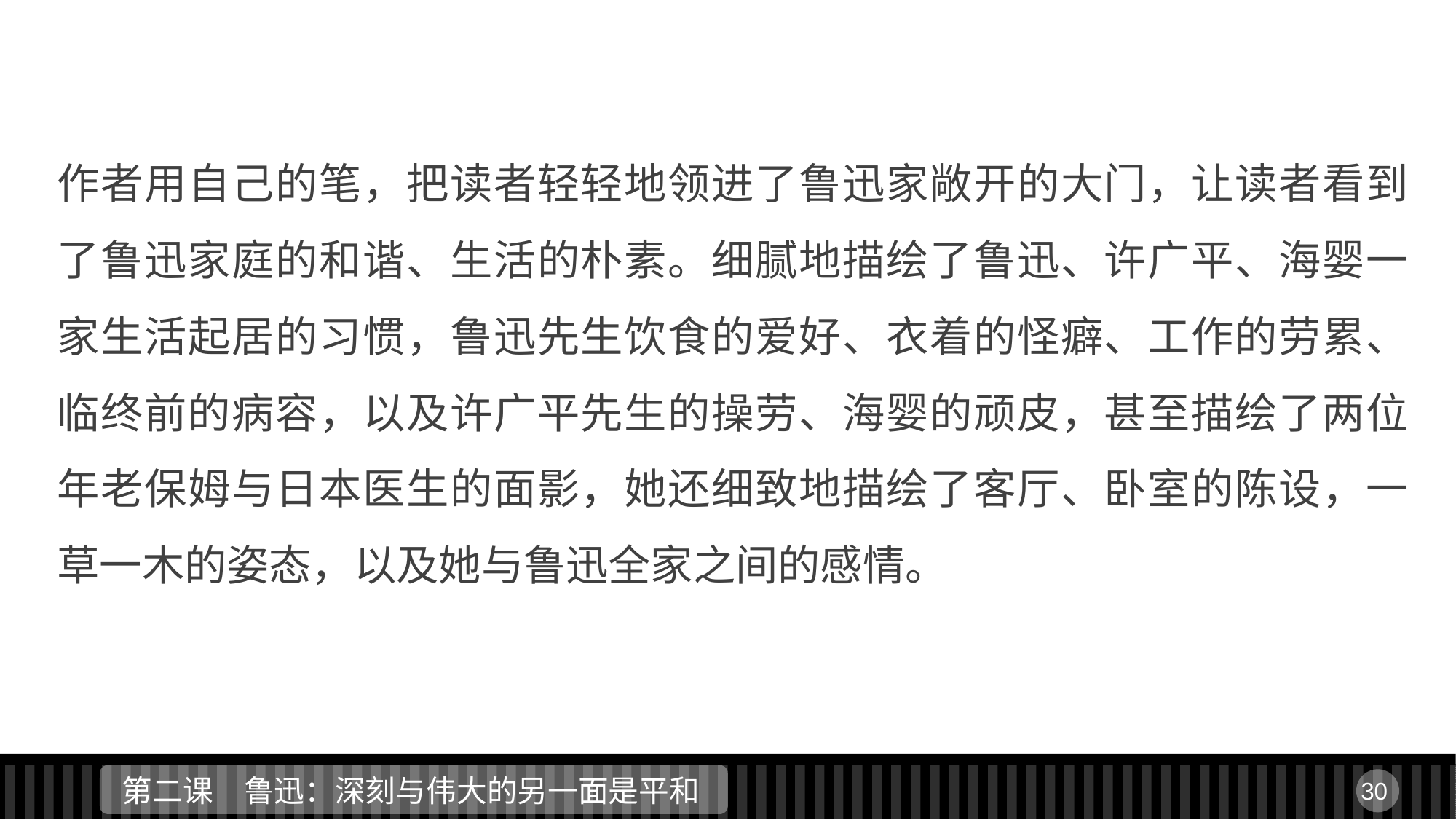

作者用自己的笔，把读者轻轻地领进了鲁迅家敞开的大门，让读者看到了鲁迅家庭的和谐、生活的朴素。细腻地描绘了鲁迅、许广平、海婴一家生活起居的习惯，鲁迅先生饮食的爱好、衣着的怪癖、工作的劳累、临终前的病容，以及许广平先生的操劳、海婴的顽皮，甚至描绘了两位年老保姆与日本医生的面影，她还细致地描绘了客厅、卧室的陈设，一草一木的姿态，以及她与鲁迅全家之间的感情。